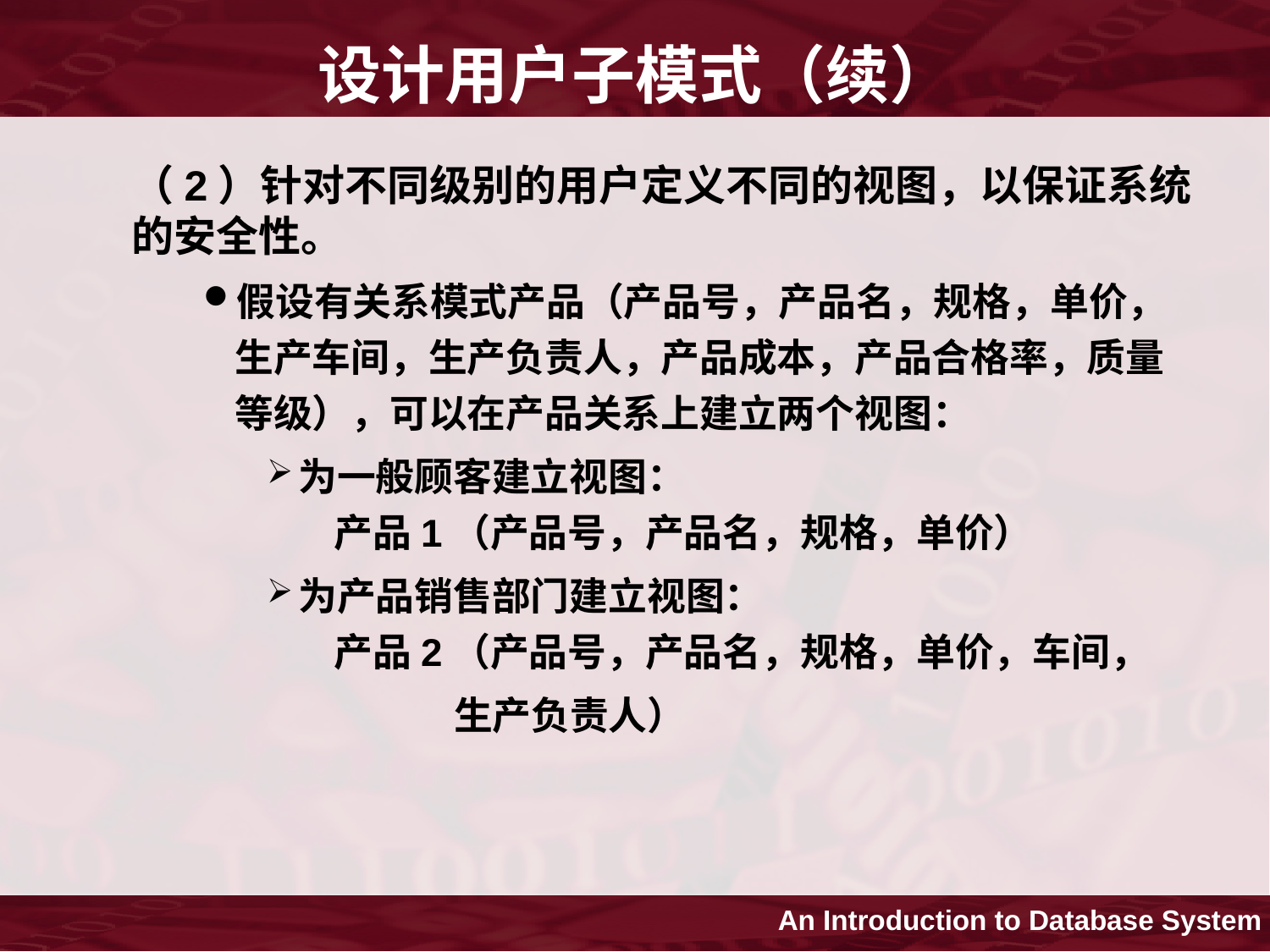

# 设计用户子模式（续）
（2）针对不同级别的用户定义不同的视图，以保证系统的安全性。
假设有关系模式产品（产品号，产品名，规格，单价，生产车间，生产负责人，产品成本，产品合格率，质量等级），可以在产品关系上建立两个视图：
为一般顾客建立视图：
    产品1（产品号，产品名，规格，单价）
为产品销售部门建立视图：
    产品2（产品号，产品名，规格，单价，车间，
                    生产负责人）